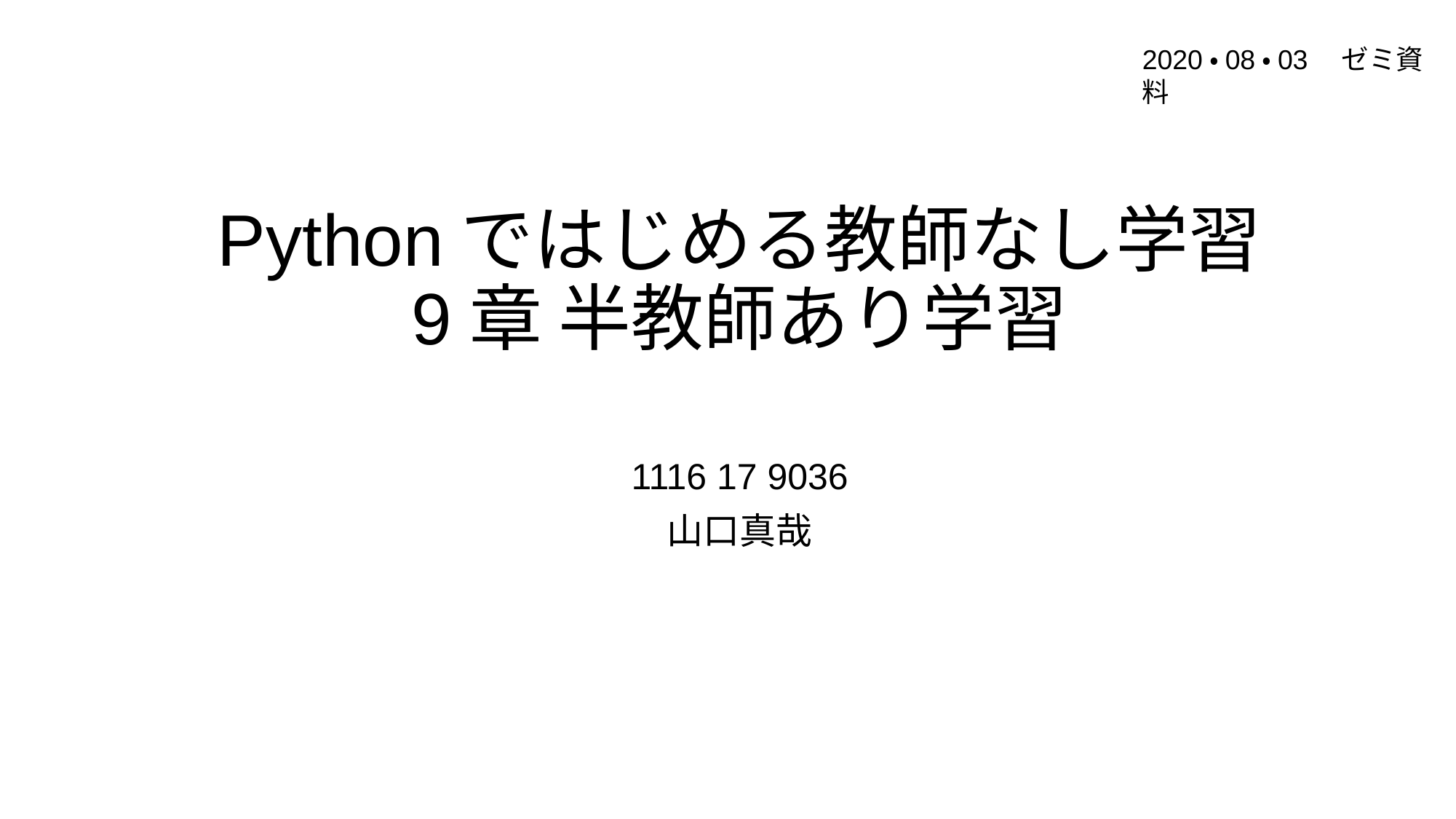

2020・08・03　ゼミ資料
# Pythonではじめる教師なし学習 9章 半教師あり学習
1116 17 9036
山口真哉